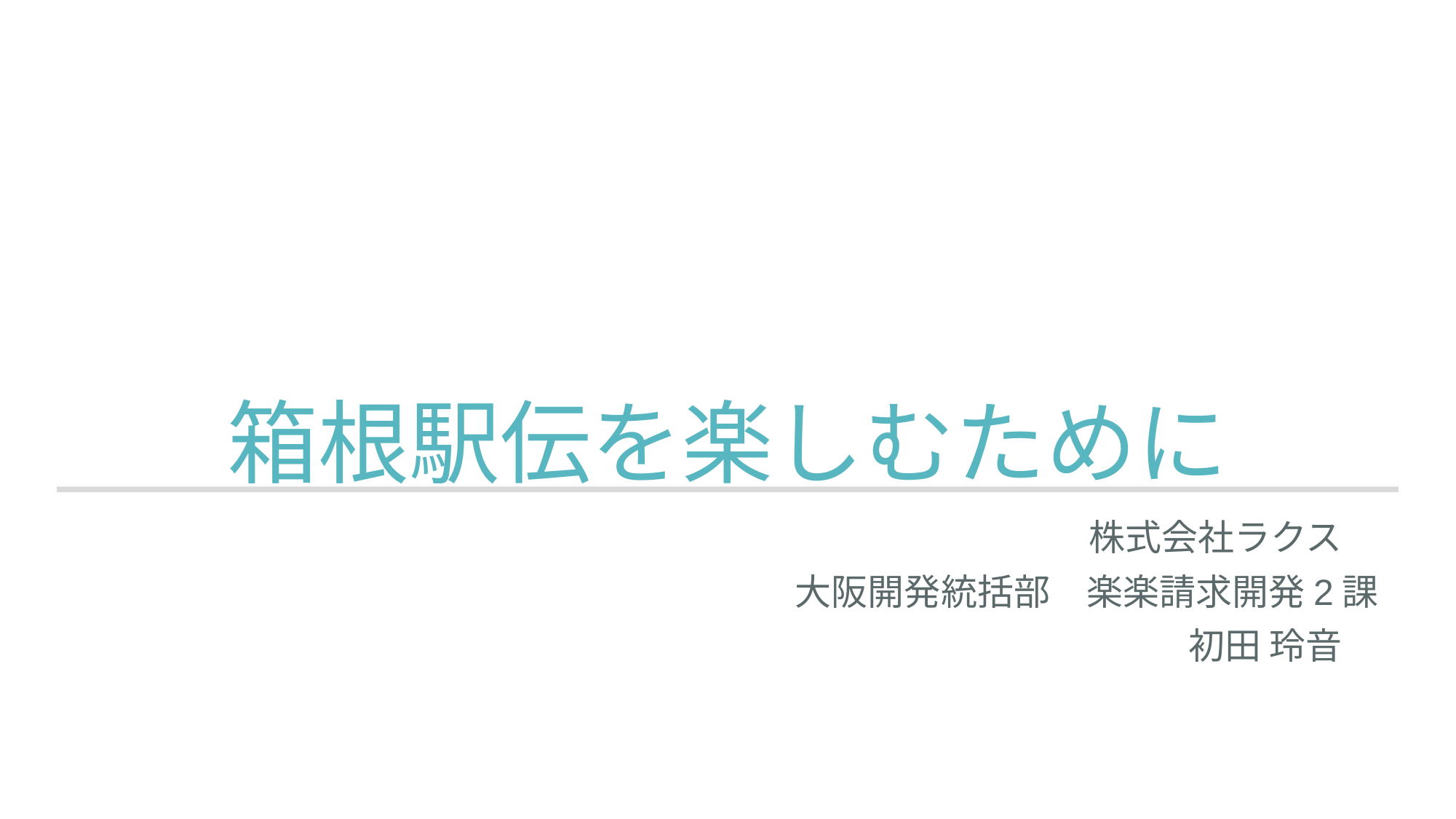

# 箱根駅伝を楽しむために
株式会社ラクス
大阪開発統括部　楽楽請求開発2課
初田 玲音